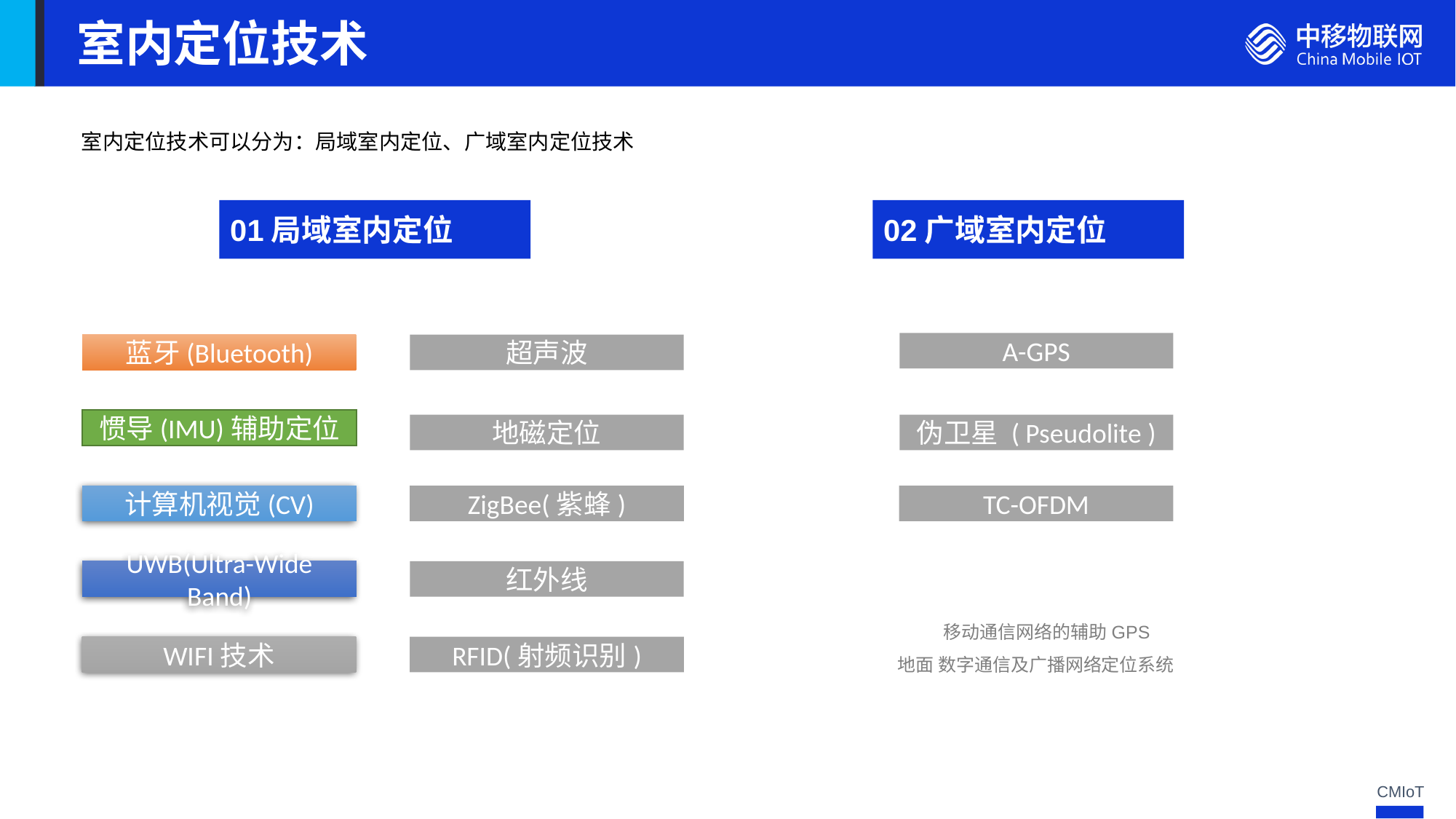

室内定位技术
室内定位技术可以分为：局域室内定位、广域室内定位技术
01局域室内定位
02广域室内定位
A-GPS
超声波
蓝牙(Bluetooth)
惯导(IMU)辅助定位
地磁定位
伪卫星 ( Pseudolite )
TC-OFDM
ZigBee(紫蜂)
计算机视觉(CV)
红外线
UWB(Ultra-Wide Band)
建移动通信网络的辅助GPS
地面 数字通信及广播网络定位系统
WIFI技术
RFID(射频识别)